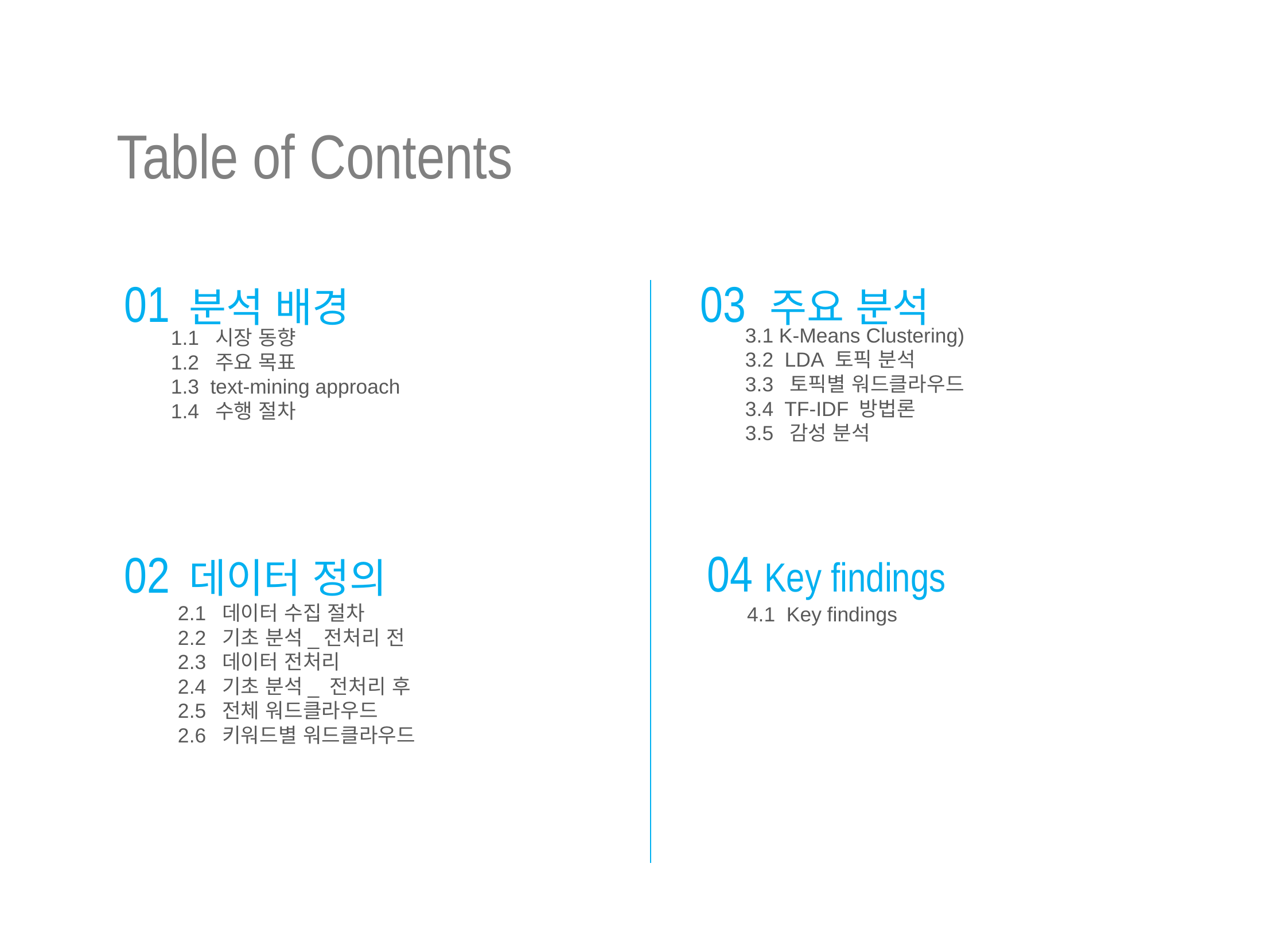

Table of Contents
01 분석 배경
03 주요 분석
3.1 K-Means Clustering)
3.2  LDA 토픽 분석
3.3  토픽별 워드클라우드
3.4  TF-IDF 방법론
3.5  감성 분석
1.1  시장 동향
1.2  주요 목표
1.3  text-mining approach
1.4  수행 절차
04 Key findings
02 데이터 정의
2.1  데이터 수집 절차
2.2  기초 분석_전처리 전
2.3  데이터 전처리
2.4  기초 분석_ 전처리 후
2.5  전체 워드클라우드
2.6  키워드별 워드클라우드
4.1  Key findings